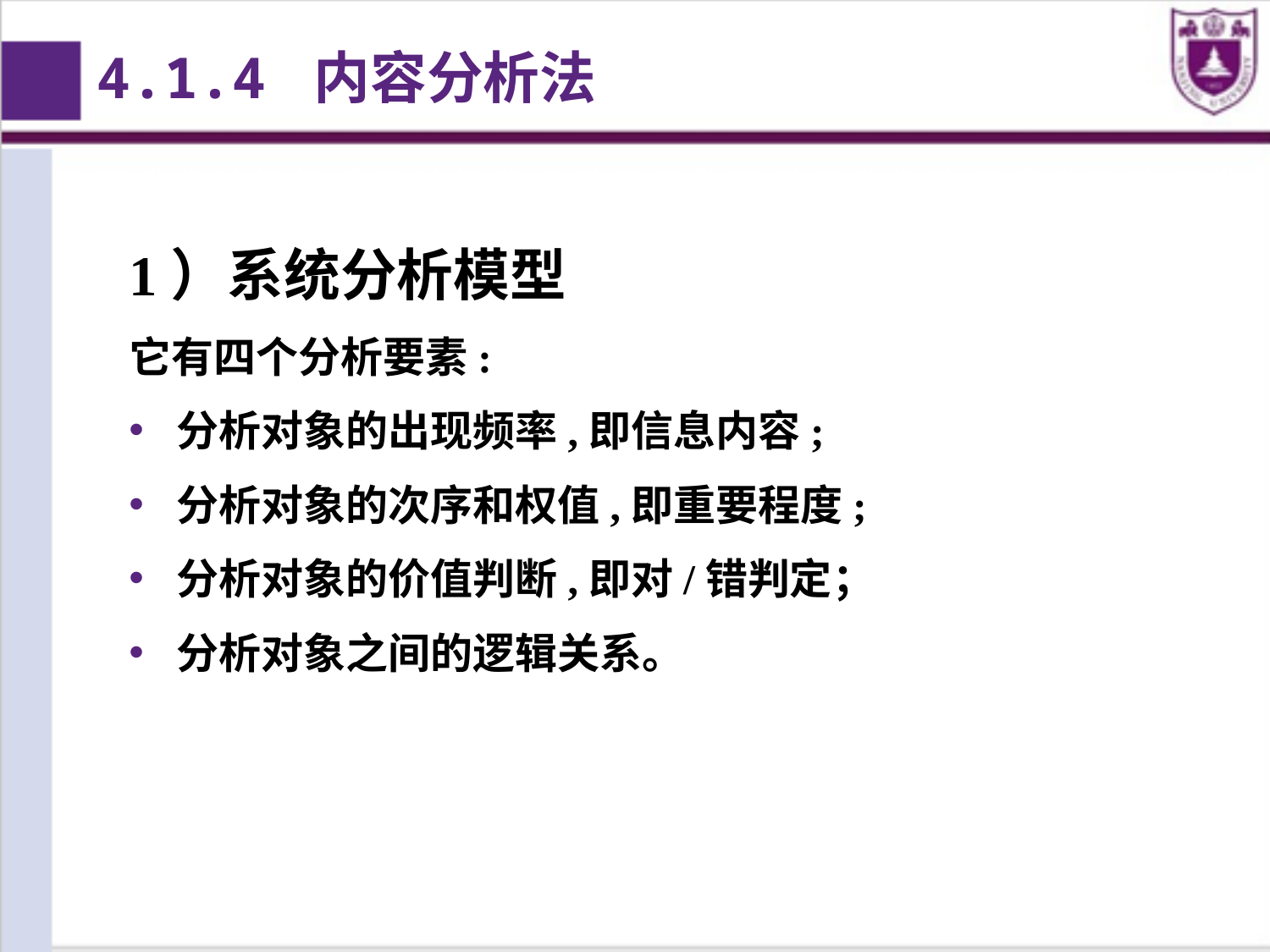

4.1.4 内容分析法
1）系统分析模型
它有四个分析要素:
分析对象的出现频率,即信息内容;
分析对象的次序和权值,即重要程度;
分析对象的价值判断,即对/错判定；
分析对象之间的逻辑关系。